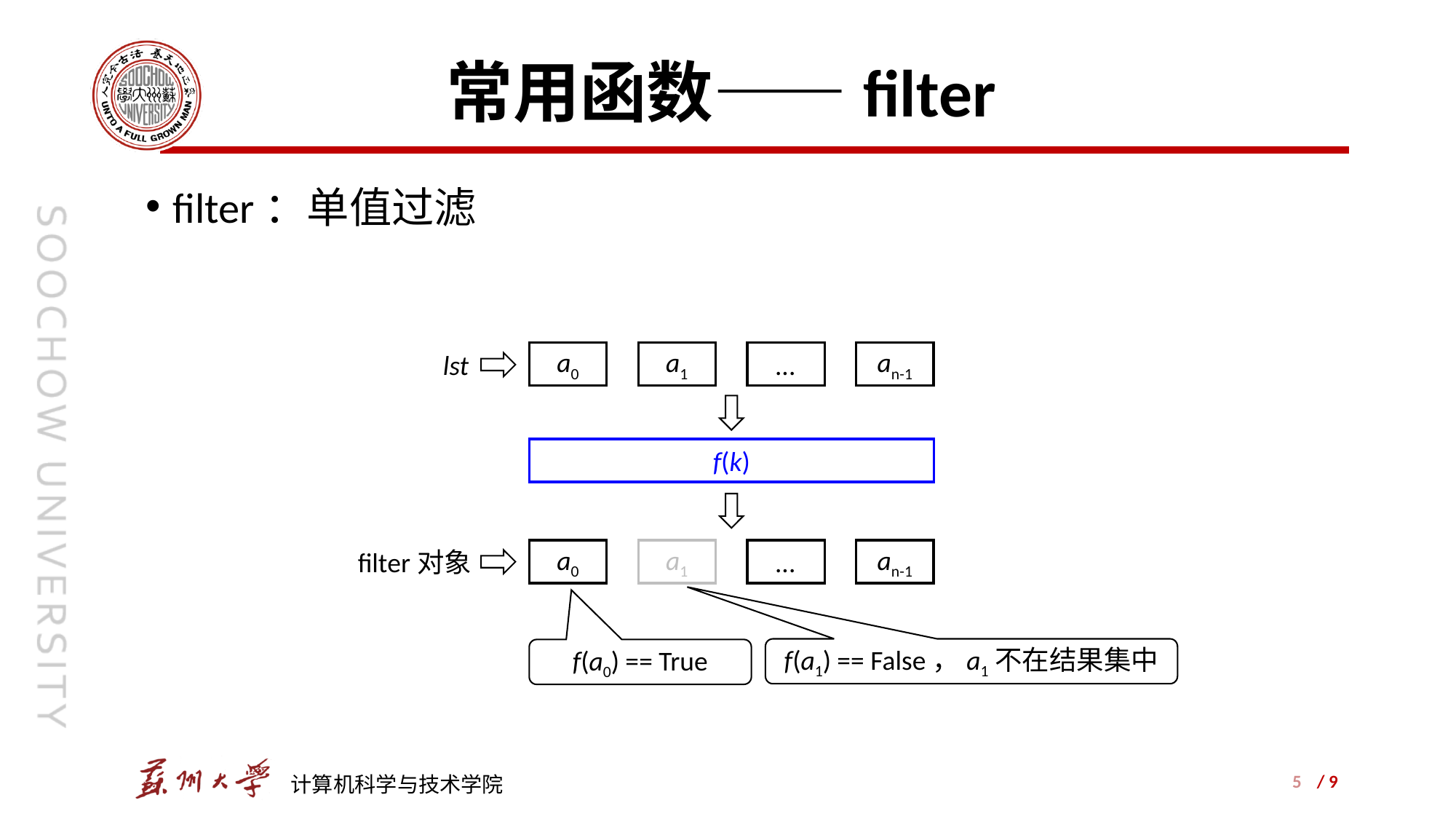

# 常用函数——filter
filter：单值过滤
lst
a0
a1
...
an-1

f(k)

filter对象
a0
a1
...
an-1

f(a1) == False，a1不在结果集中
f(a0) == True
5